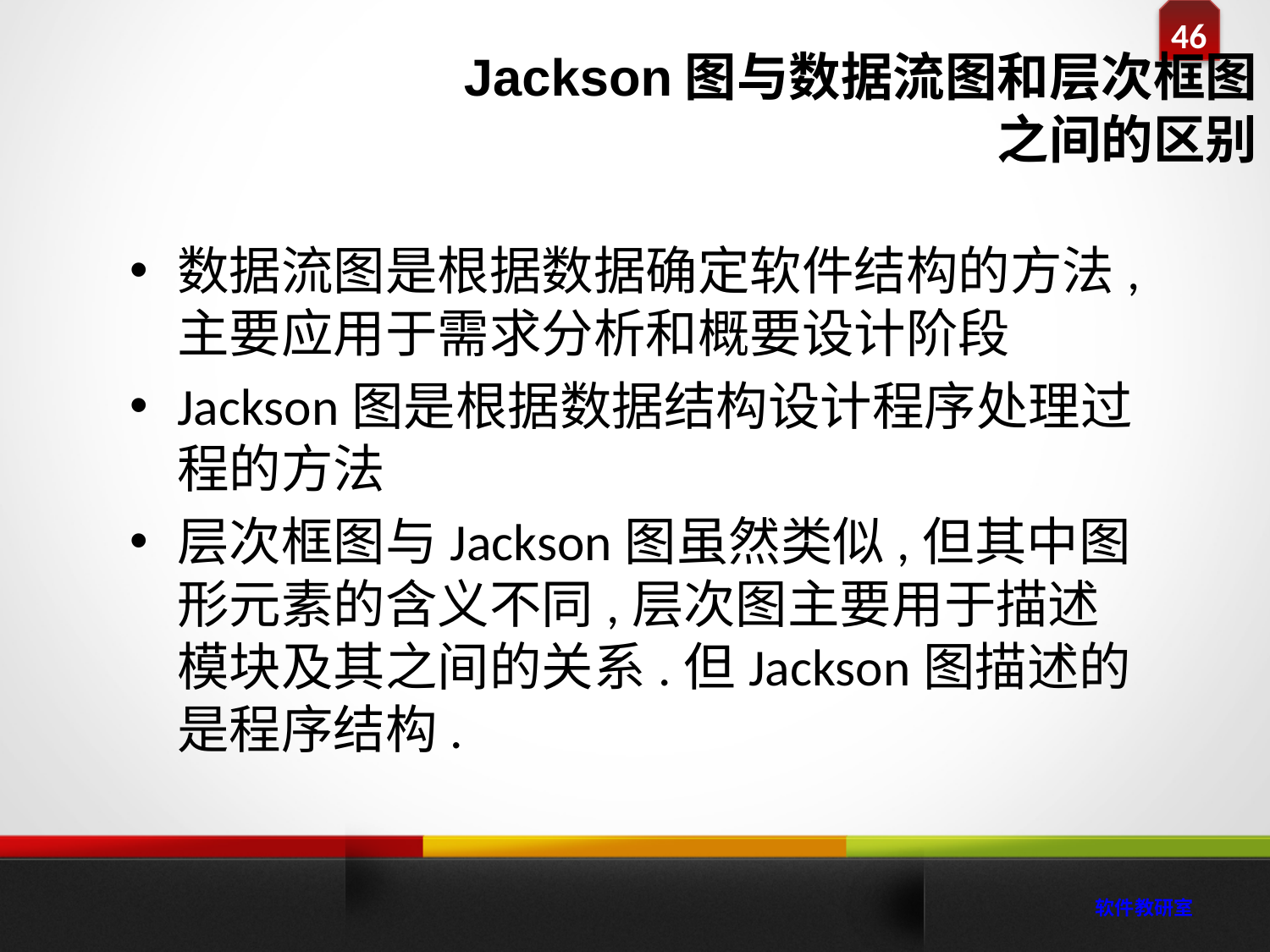

软件教研室
Jackson图与数据流图和层次框图之间的区别
数据流图是根据数据确定软件结构的方法,主要应用于需求分析和概要设计阶段
Jackson图是根据数据结构设计程序处理过程的方法
层次框图与Jackson图虽然类似,但其中图形元素的含义不同,层次图主要用于描述模块及其之间的关系.但Jackson图描述的是程序结构.